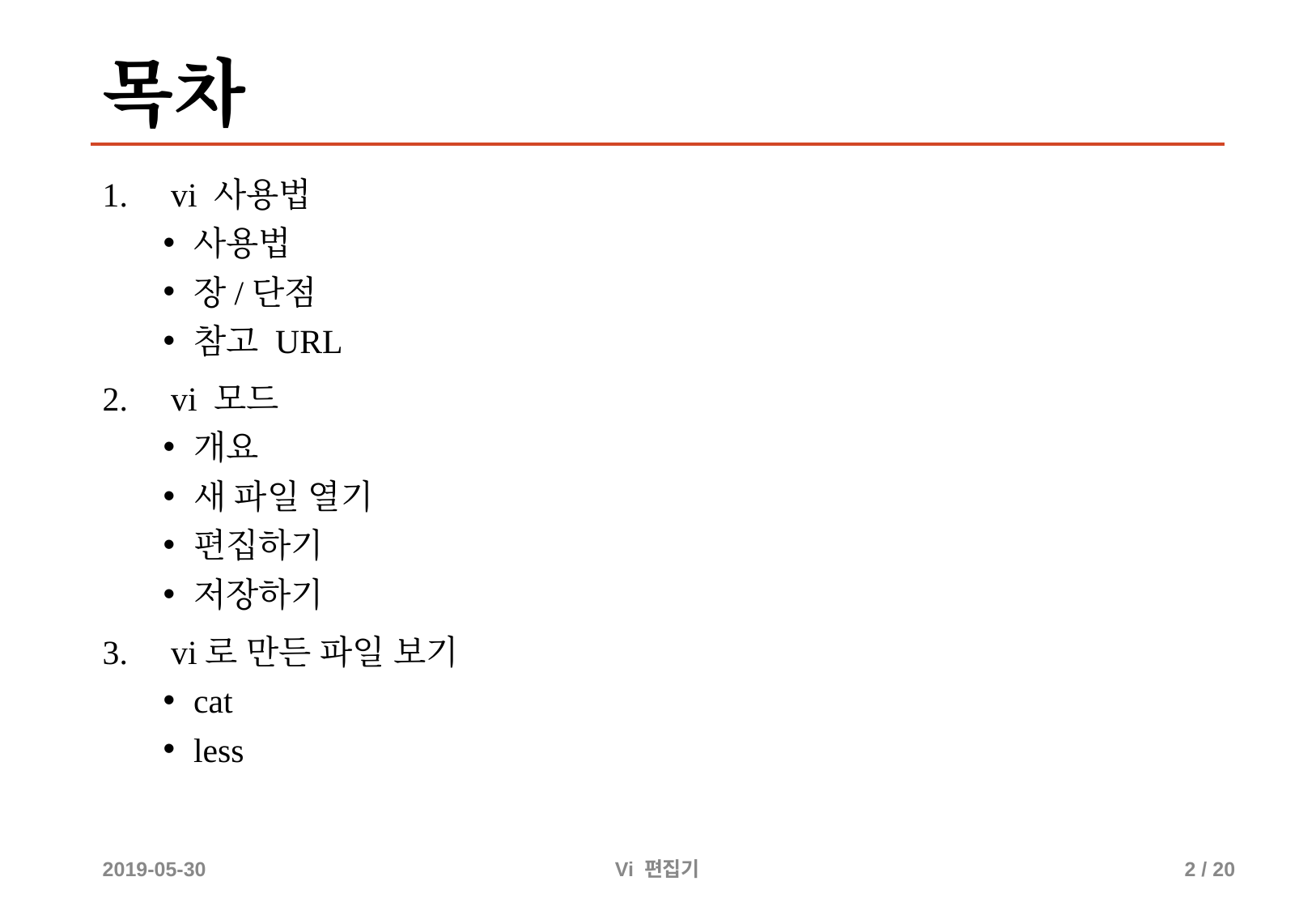

# 목차
vi 사용법
사용법
장/단점
참고 URL
vi 모드
개요
새 파일 열기
편집하기
저장하기
vi로 만든 파일 보기
cat
less

2019-05-30
Vi 편집기
2 / 20